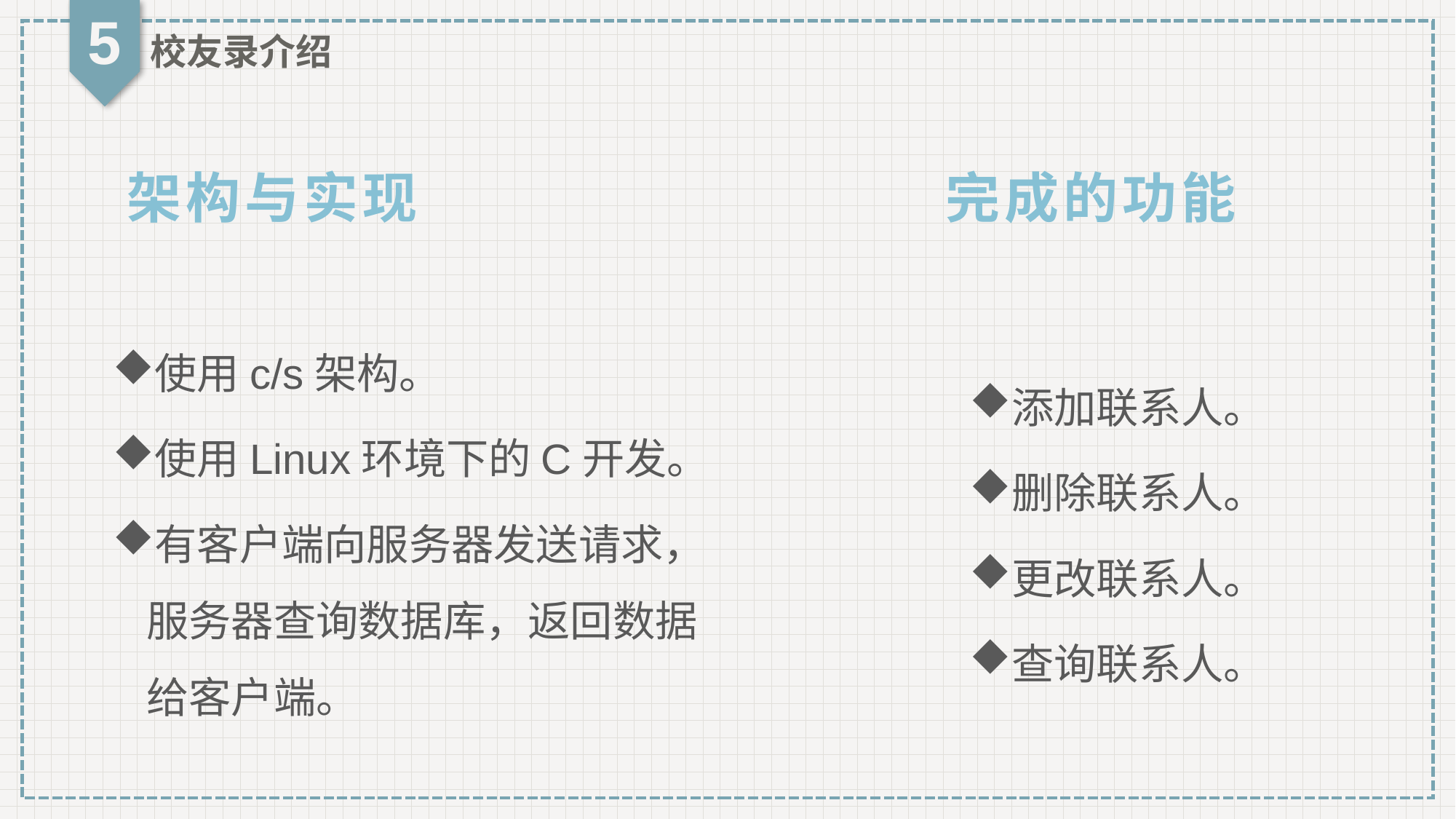

5
校友录介绍
架构与实现
完成的功能
使用c/s架构。
使用Linux环境下的C开发。
有客户端向服务器发送请求，服务器查询数据库，返回数据给客户端。
添加联系人。
删除联系人。
更改联系人。
查询联系人。